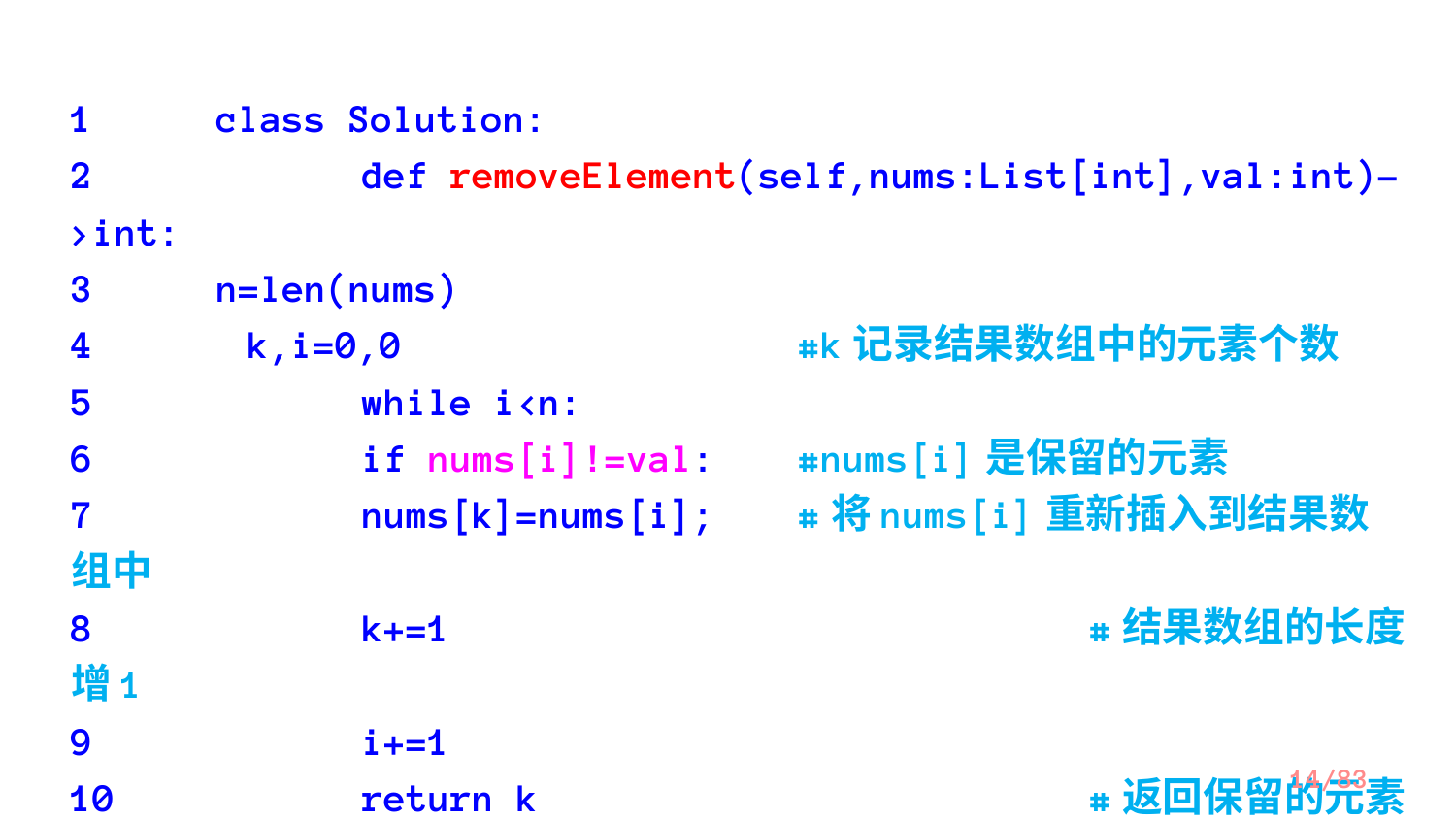

1	class Solution:
2		def removeElement(self,nums:List[int],val:int)->int:
3     	n=len(nums)
4       k,i=0,0           		#k记录结果数组中的元素个数
5      	while i<n:
6         	if nums[i]!=val:   	#nums[i]是保留的元素
7          	nums[k]=nums[i];  	#将nums[i]重新插入到结果数组中
8           	k+=1  					#结果数组的长度增1
9        	i+=1
10     	return k          			#返回保留的元素个数
14/83